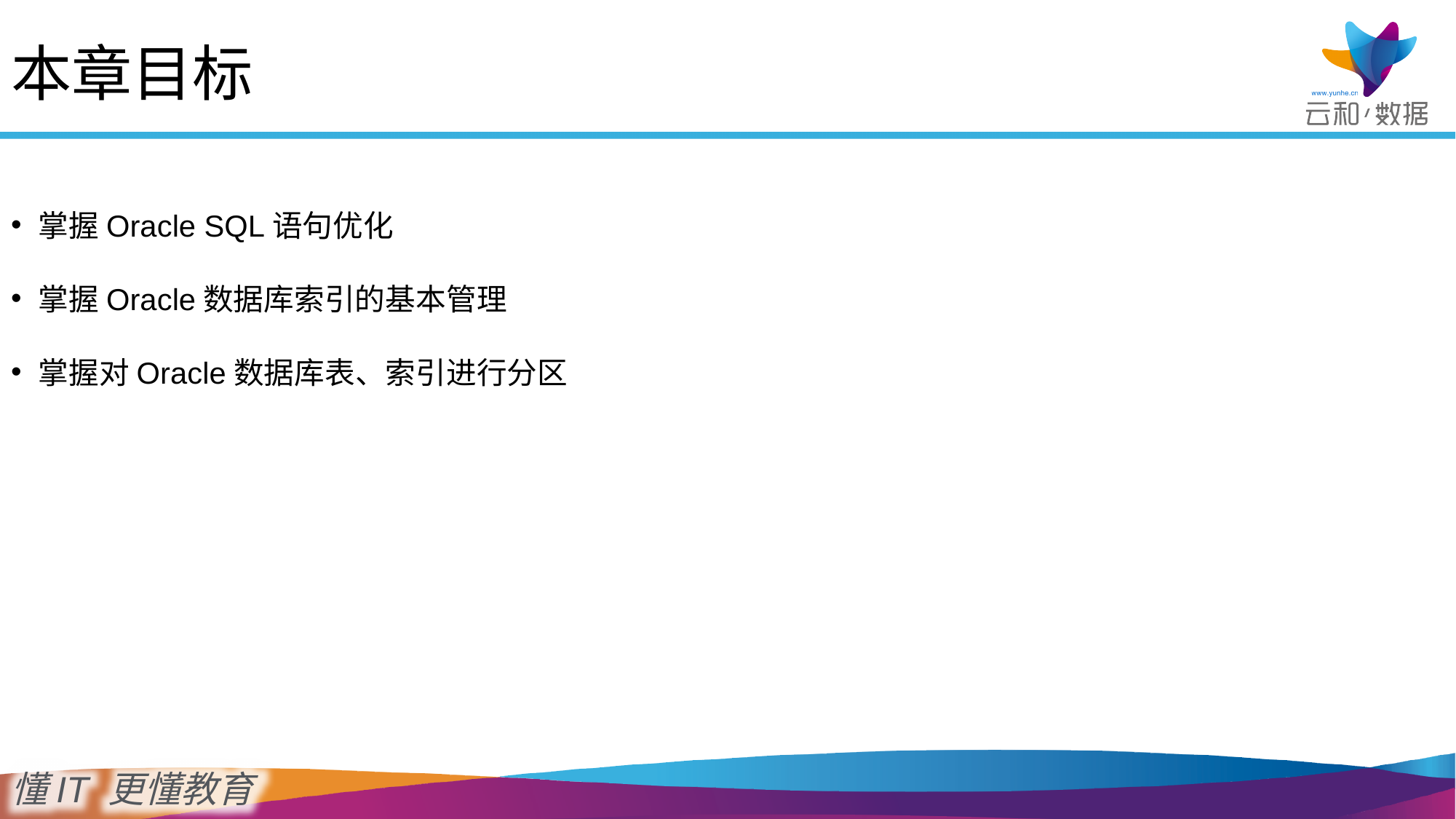

本章目标
掌握Oracle SQL语句优化
掌握Oracle数据库索引的基本管理
掌握对Oracle数据库表、索引进行分区